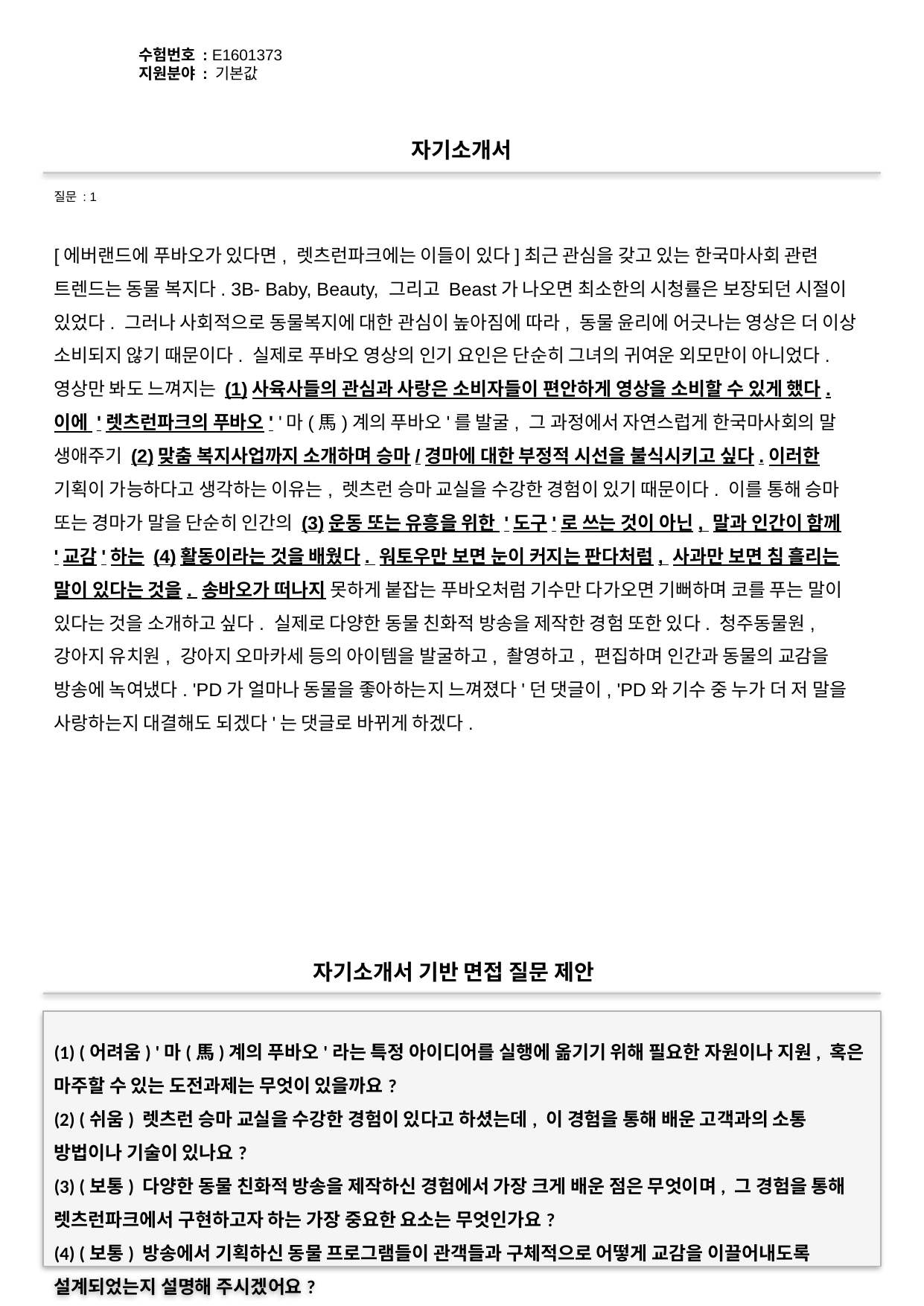

수험번호 : E1601373
지원분야 : 기본값
#

자기소개서

질문 : 1

[에버랜드에 푸바오가 있다면, 렛츠런파크에는 이들이 있다]최근 관심을 갖고 있는 한국마사회 관련 트렌드는 동물 복지다. 3B- Baby, Beauty, 그리고 Beast가 나오면 최소한의 시청률은 보장되던 시절이 있었다. 그러나 사회적으로 동물복지에 대한 관심이 높아짐에 따라, 동물 윤리에 어긋나는 영상은 더 이상 소비되지 않기 때문이다. 실제로 푸바오 영상의 인기 요인은 단순히 그녀의 귀여운 외모만이 아니었다. 영상만 봐도 느껴지는 (1)사육사들의 관심과 사랑은 소비자들이 편안하게 영상을 소비할 수 있게 했다. 이에 '렛츠런파크의 푸바오' '마(馬)계의 푸바오'를 발굴, 그 과정에서 자연스럽게 한국마사회의 말 생애주기 (2)맞춤 복지사업까지 소개하며 승마/경마에 대한 부정적 시선을 불식시키고 싶다.이러한 기획이 가능하다고 생각하는 이유는, 렛츠런 승마 교실을 수강한 경험이 있기 때문이다. 이를 통해 승마 또는 경마가 말을 단순히 인간의 (3)운동 또는 유흥을 위한 '도구'로 쓰는 것이 아닌, 말과 인간이 함께 '교감'하는 (4)활동이라는 것을 배웠다. 워토우만 보면 눈이 커지는 판다처럼, 사과만 보면 침 흘리는 말이 있다는 것을. 송바오가 떠나지 못하게 붙잡는 푸바오처럼 기수만 다가오면 기뻐하며 코를 푸는 말이 있다는 것을 소개하고 싶다. 실제로 다양한 동물 친화적 방송을 제작한 경험 또한 있다. 청주동물원, 강아지 유치원, 강아지 오마카세 등의 아이템을 발굴하고, 촬영하고, 편집하며 인간과 동물의 교감을 방송에 녹여냈다. 'PD가 얼마나 동물을 좋아하는지 느껴졌다'던 댓글이, 'PD와 기수 중 누가 더 저 말을 사랑하는지 대결해도 되겠다'는 댓글로 바뀌게 하겠다.

자기소개서 기반 면접 질문 제안

(1) (어려움) '마(馬)계의 푸바오'라는 특정 아이디어를 실행에 옮기기 위해 필요한 자원이나 지원, 혹은 마주할 수 있는 도전과제는 무엇이 있을까요?
(2) (쉬움) 렛츠런 승마 교실을 수강한 경험이 있다고 하셨는데, 이 경험을 통해 배운 고객과의 소통 방법이나 기술이 있나요?
(3) (보통) 다양한 동물 친화적 방송을 제작하신 경험에서 가장 크게 배운 점은 무엇이며, 그 경험을 통해 렛츠런파크에서 구현하고자 하는 가장 중요한 요소는 무엇인가요?
(4) (보통) 방송에서 기획하신 동물 프로그램들이 관객들과 구체적으로 어떻게 교감을 이끌어내도록 설계되었는지 설명해 주시겠어요?